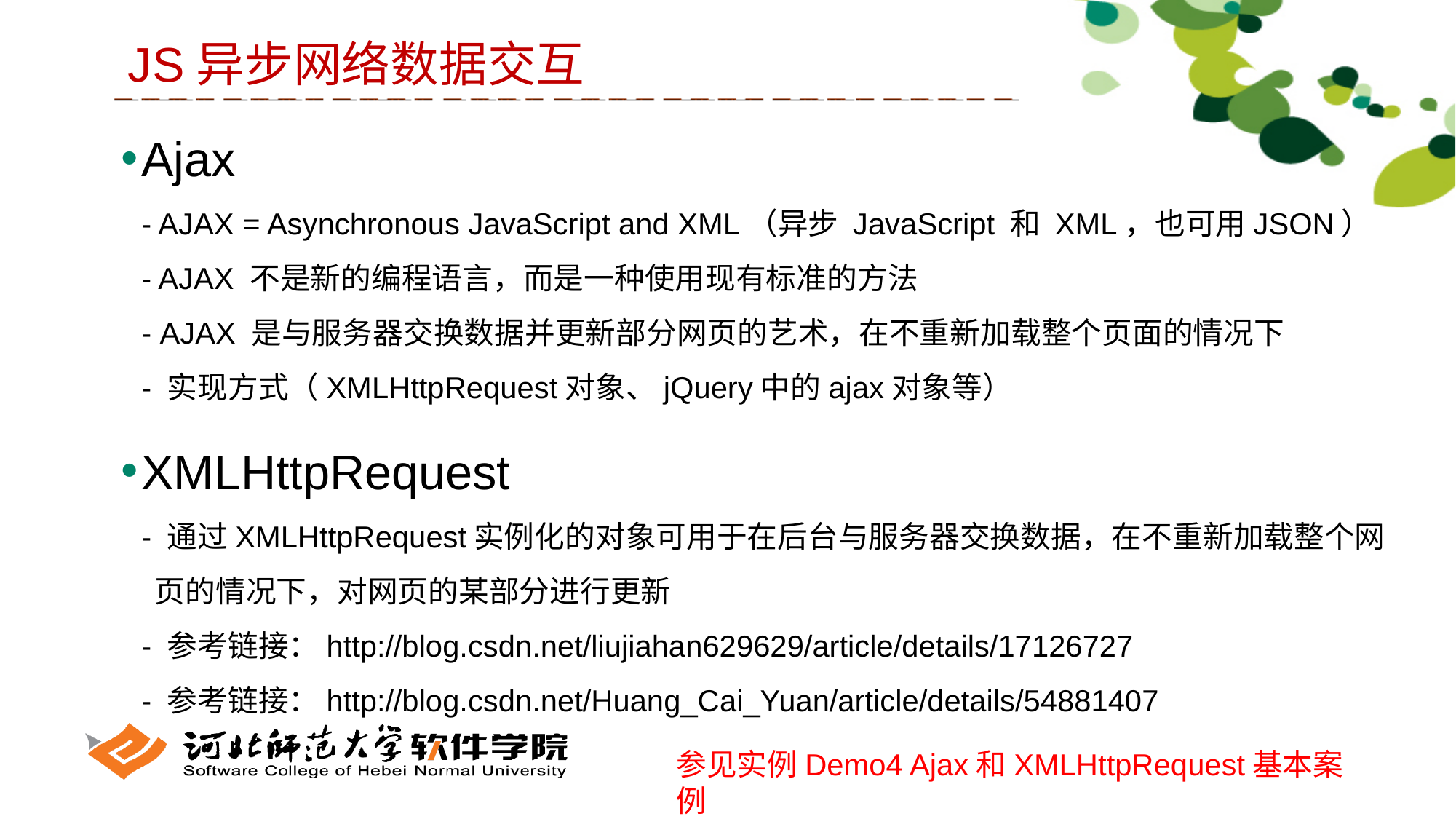

JS异步网络数据交互
Ajax
- AJAX = Asynchronous JavaScript and XML（异步 JavaScript 和 XML，也可用JSON）
- AJAX 不是新的编程语言，而是一种使用现有标准的方法
- AJAX 是与服务器交换数据并更新部分网页的艺术，在不重新加载整个页面的情况下
- 实现方式（XMLHttpRequest对象、jQuery中的ajax对象等）
XMLHttpRequest
- 通过XMLHttpRequest实例化的对象可用于在后台与服务器交换数据，在不重新加载整个网
  页的情况下，对网页的某部分进行更新
- 参考链接：http://blog.csdn.net/liujiahan629629/article/details/17126727
- 参考链接：http://blog.csdn.net/Huang_Cai_Yuan/article/details/54881407
参见实例Demo4 Ajax和XMLHttpRequest基本案例